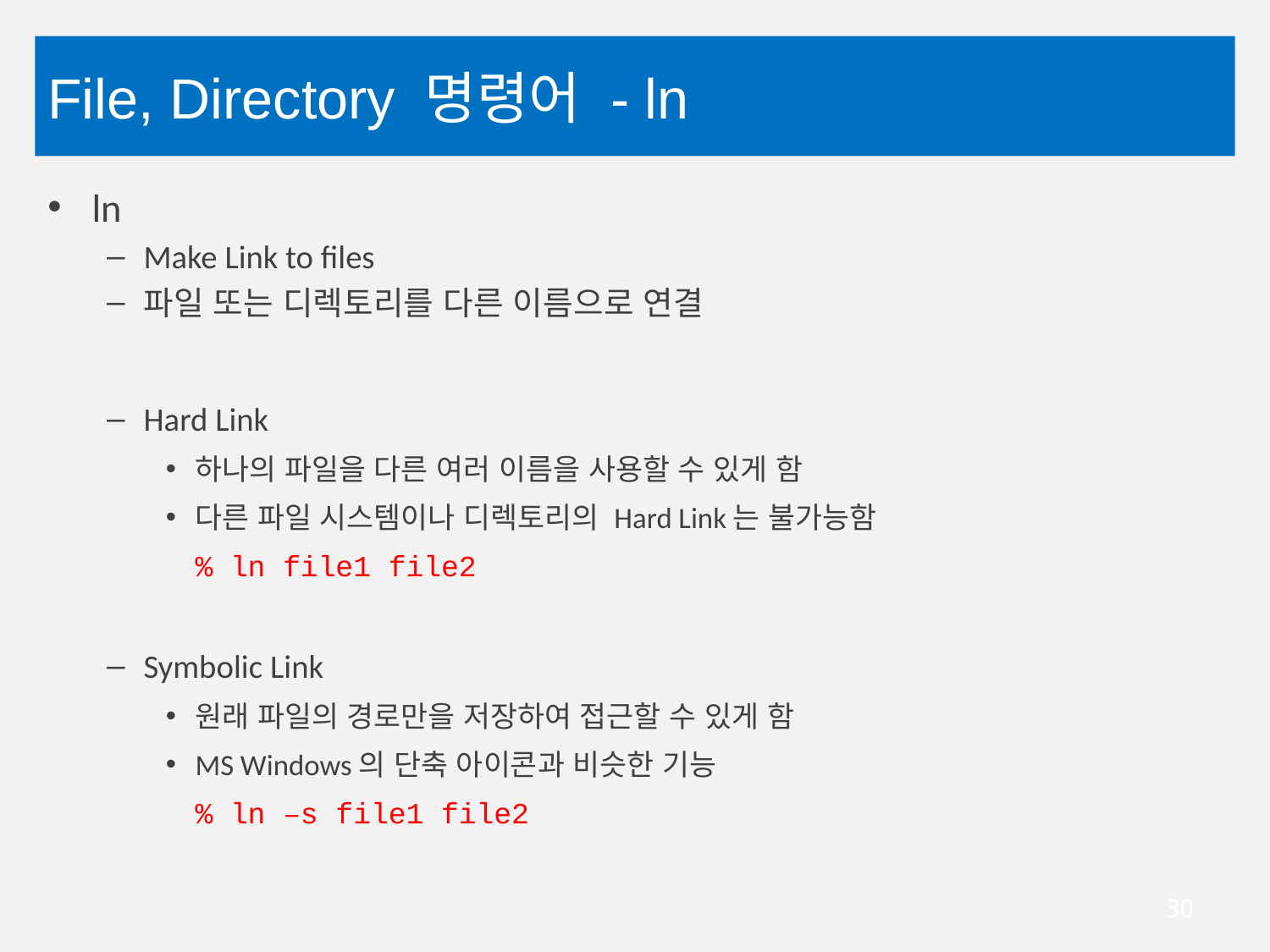

# File, Directory 명령어 - ln
ln
Make Link to files
파일 또는 디렉토리를 다른 이름으로 연결

Hard Link
하나의 파일을 다른 여러 이름을 사용할 수 있게 함
다른 파일 시스템이나 디렉토리의 Hard Link는 불가능함
	% ln file1 file2

Symbolic Link
원래 파일의 경로만을 저장하여 접근할 수 있게 함
MS Windows의 단축 아이콘과 비슷한 기능
	% ln –s file1 file2
30